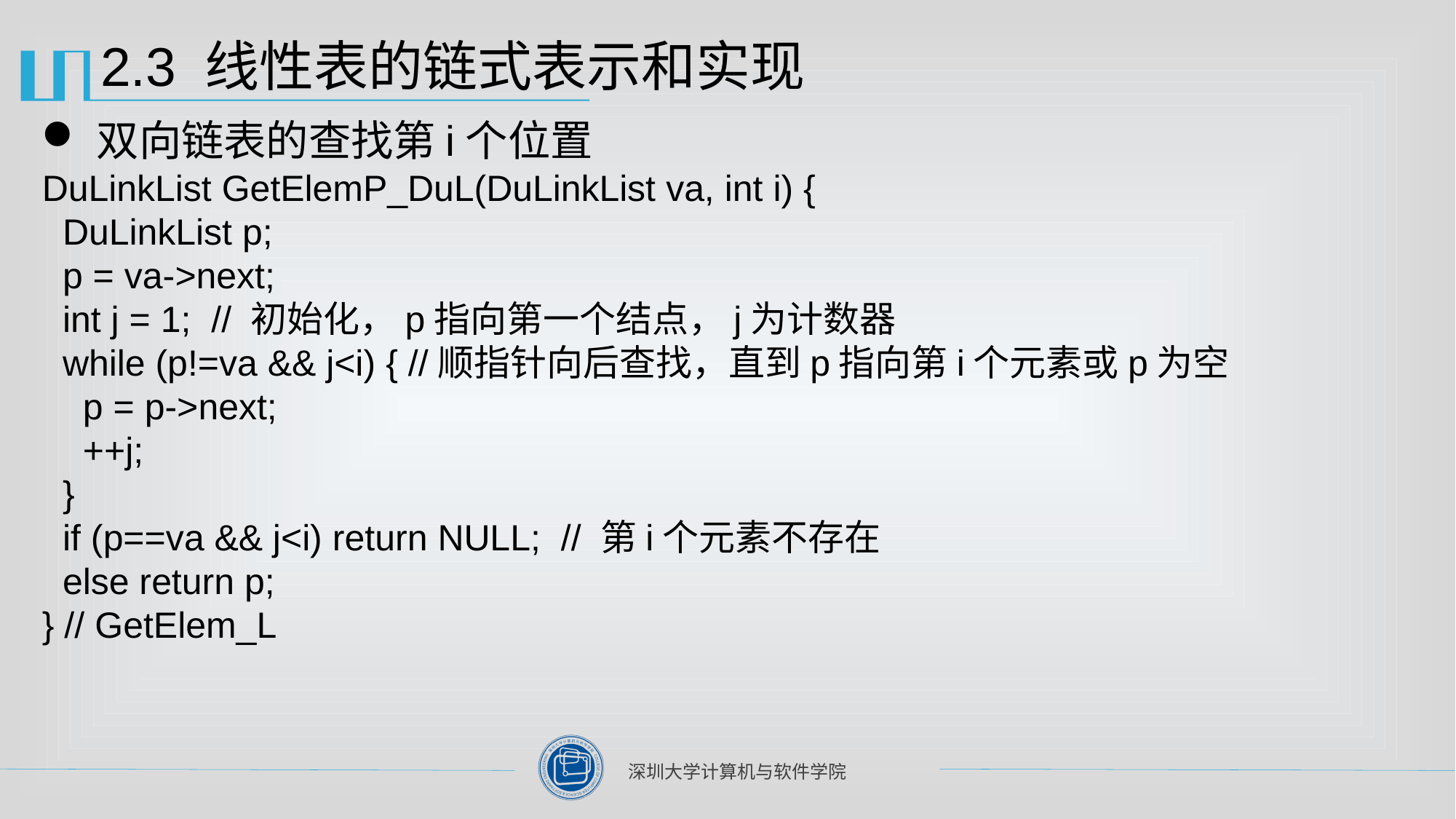

# 2.3 线性表的链式表示和实现
双向链表的查找第i个位置
DuLinkList GetElemP_DuL(DuLinkList va, int i) {
  DuLinkList p;
  p = va->next;
  int j = 1;  // 初始化，p指向第一个结点，j为计数器
  while (p!=va && j<i) { //顺指针向后查找，直到p指向第i个元素或p为空
    p = p->next;
    ++j;
  }
  if (p==va && j<i) return NULL;  // 第i个元素不存在
  else return p;
} // GetElem_L
55